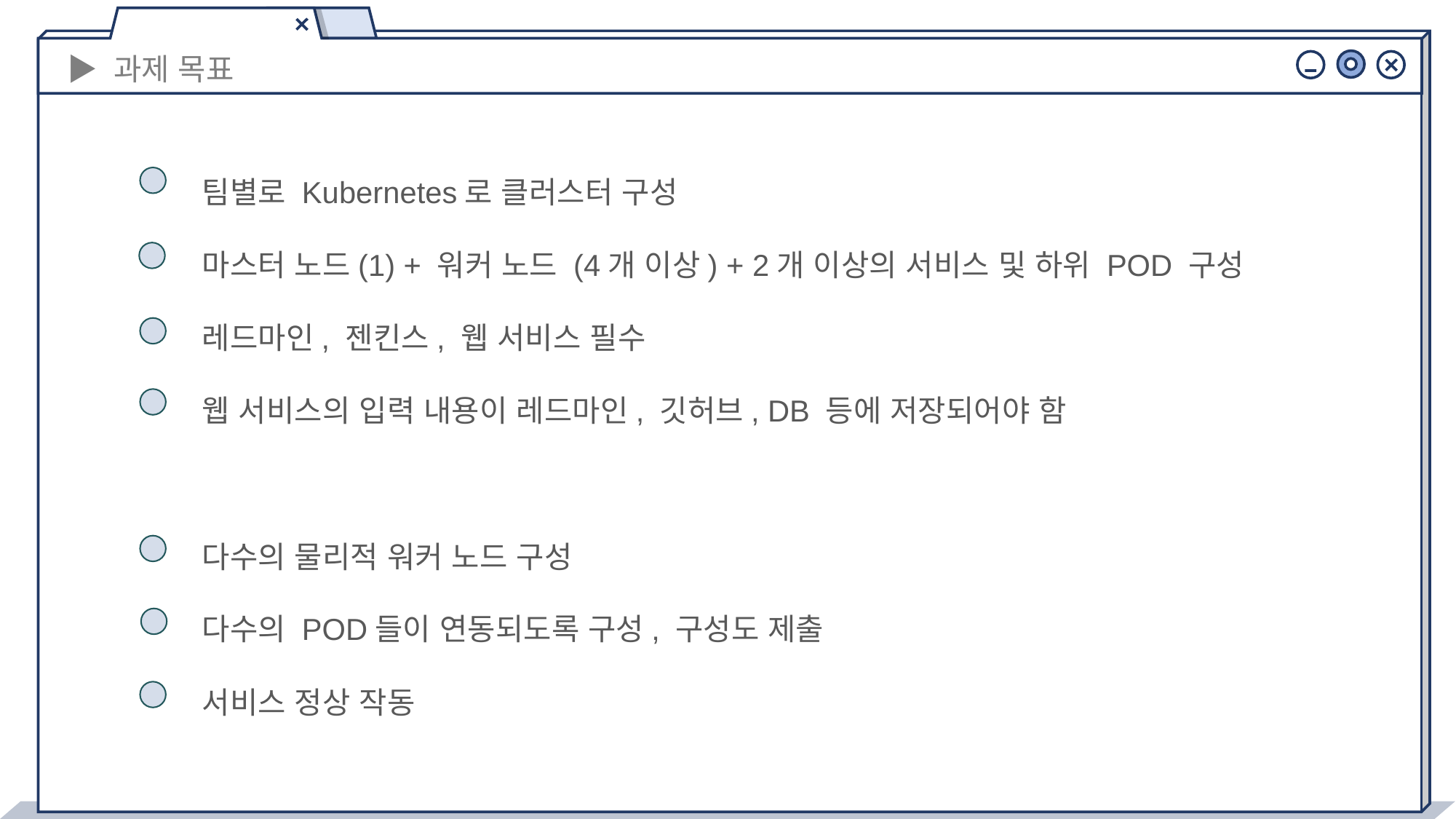

▶ 과제 목표
팀별로 Kubernetes로 클러스터 구성
마스터 노드(1) + 워커 노드 (4개 이상) + 2개 이상의 서비스 및 하위 POD 구성
레드마인, 젠킨스, 웹 서비스 필수
웹 서비스의 입력 내용이 레드마인, 깃허브, DB 등에 저장되어야 함

다수의 물리적 워커 노드 구성
다수의 POD들이 연동되도록 구성, 구성도 제출
서비스 정상 작동